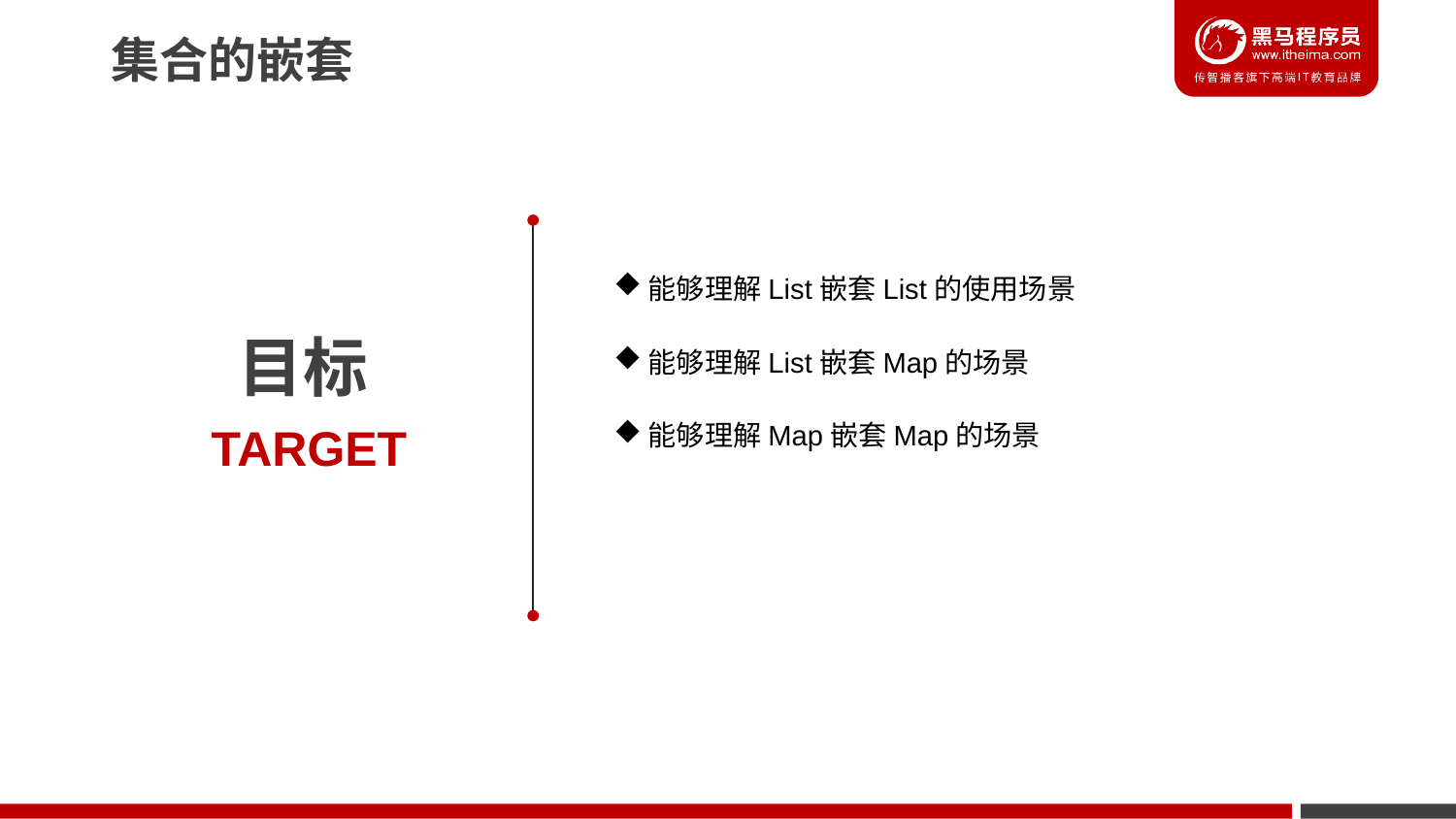

# 集合的嵌套
能够理解List嵌套List的使用场景
能够理解List嵌套Map的场景
能够理解Map嵌套Map的场景